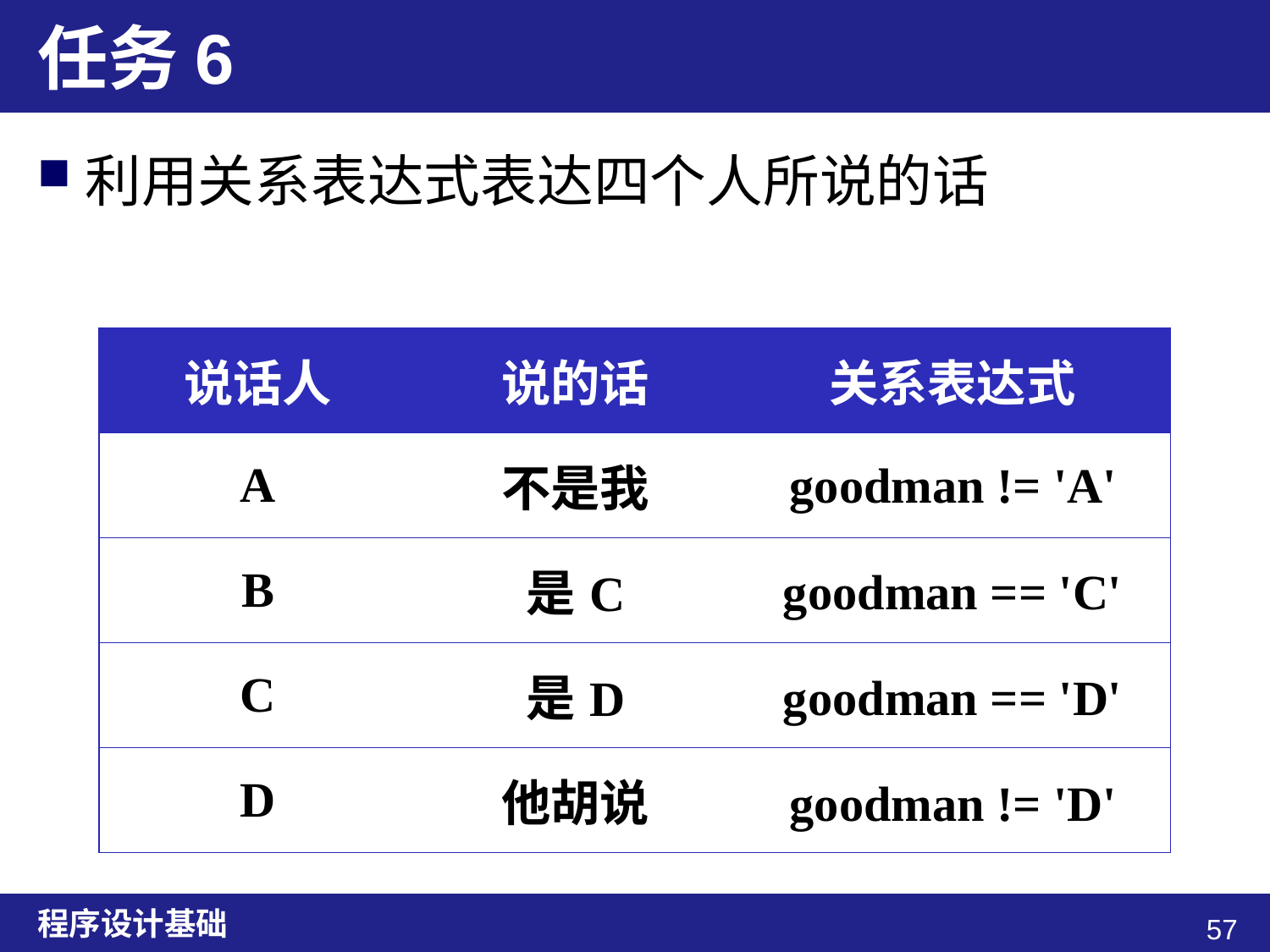

# 任务6
利用关系表达式表达四个人所说的话
| 说话人 | 说的话 | 关系表达式 |
| --- | --- | --- |
| A | 不是我 |  |
| B | 是C |  |
| C | 是D |  |
| D | 他胡说 |  |
goodman != 'A'
goodman == 'C'
goodman == 'D'
goodman != 'D'